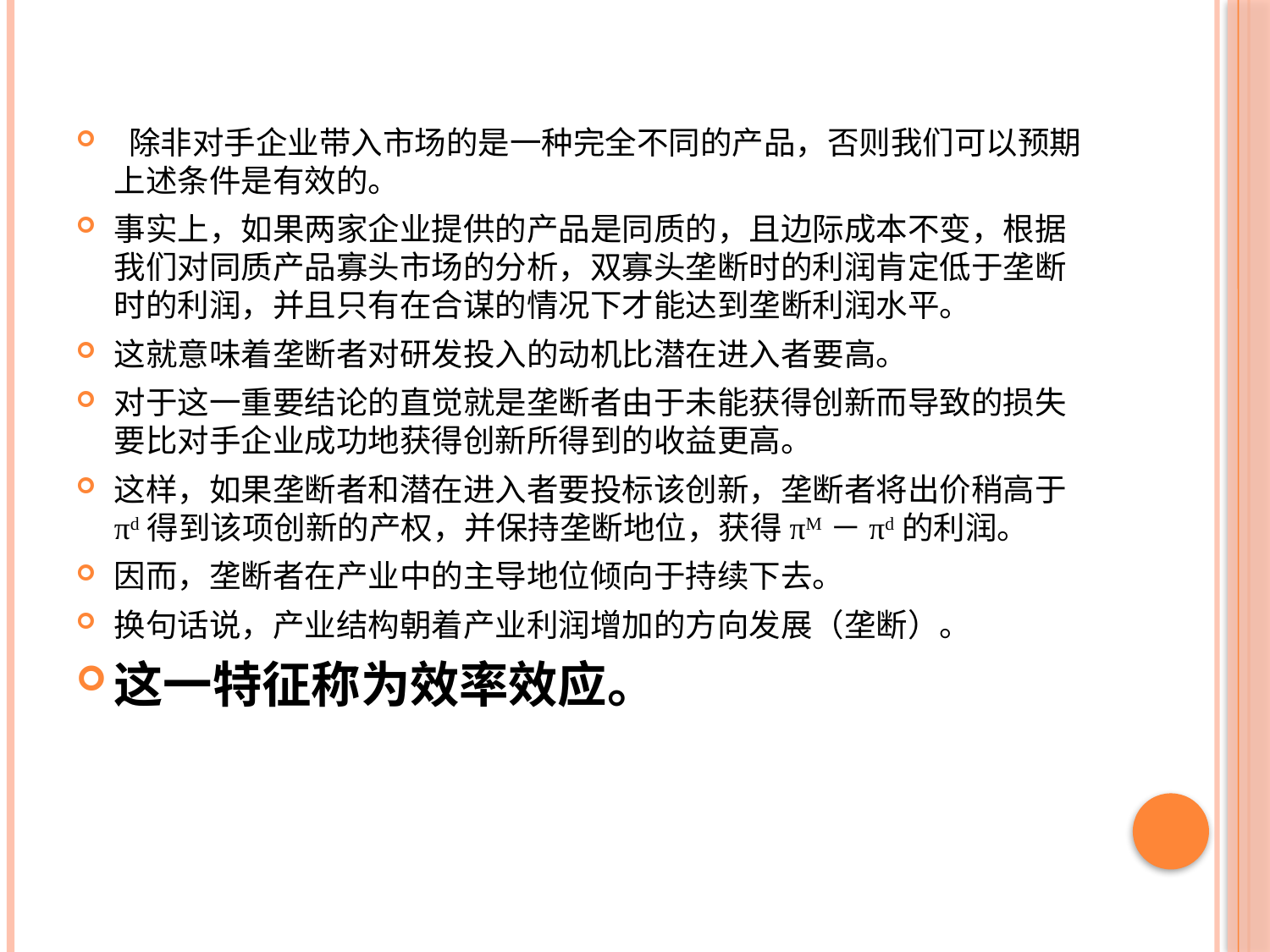

#
 除非对手企业带入市场的是一种完全不同的产品，否则我们可以预期上述条件是有效的。
事实上，如果两家企业提供的产品是同质的，且边际成本不变，根据我们对同质产品寡头市场的分析，双寡头垄断时的利润肯定低于垄断时的利润，并且只有在合谋的情况下才能达到垄断利润水平。
这就意味着垄断者对研发投入的动机比潜在进入者要高。
对于这一重要结论的直觉就是垄断者由于未能获得创新而导致的损失要比对手企业成功地获得创新所得到的收益更高。
这样，如果垄断者和潜在进入者要投标该创新，垄断者将出价稍高于πd得到该项创新的产权，并保持垄断地位，获得πM－πd的利润。
因而，垄断者在产业中的主导地位倾向于持续下去。
换句话说，产业结构朝着产业利润增加的方向发展（垄断）。
这一特征称为效率效应。